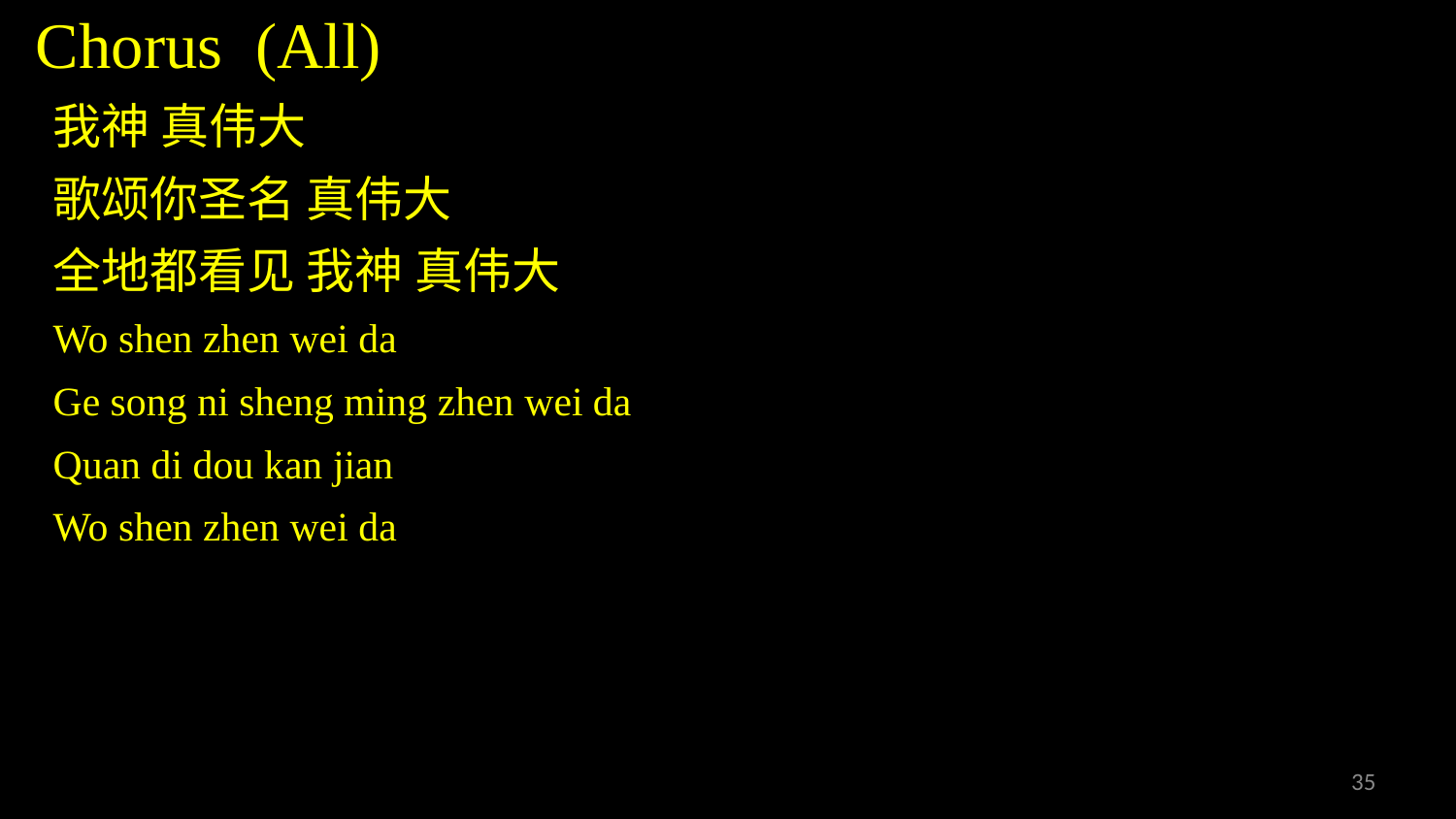

# Chorus  (All)
我神 真伟大
歌颂你圣名 真伟大
全地都看见 我神 真伟大
Wo shen zhen wei da
Ge song ni sheng ming zhen wei da
Quan di dou kan jian
Wo shen zhen wei da

35